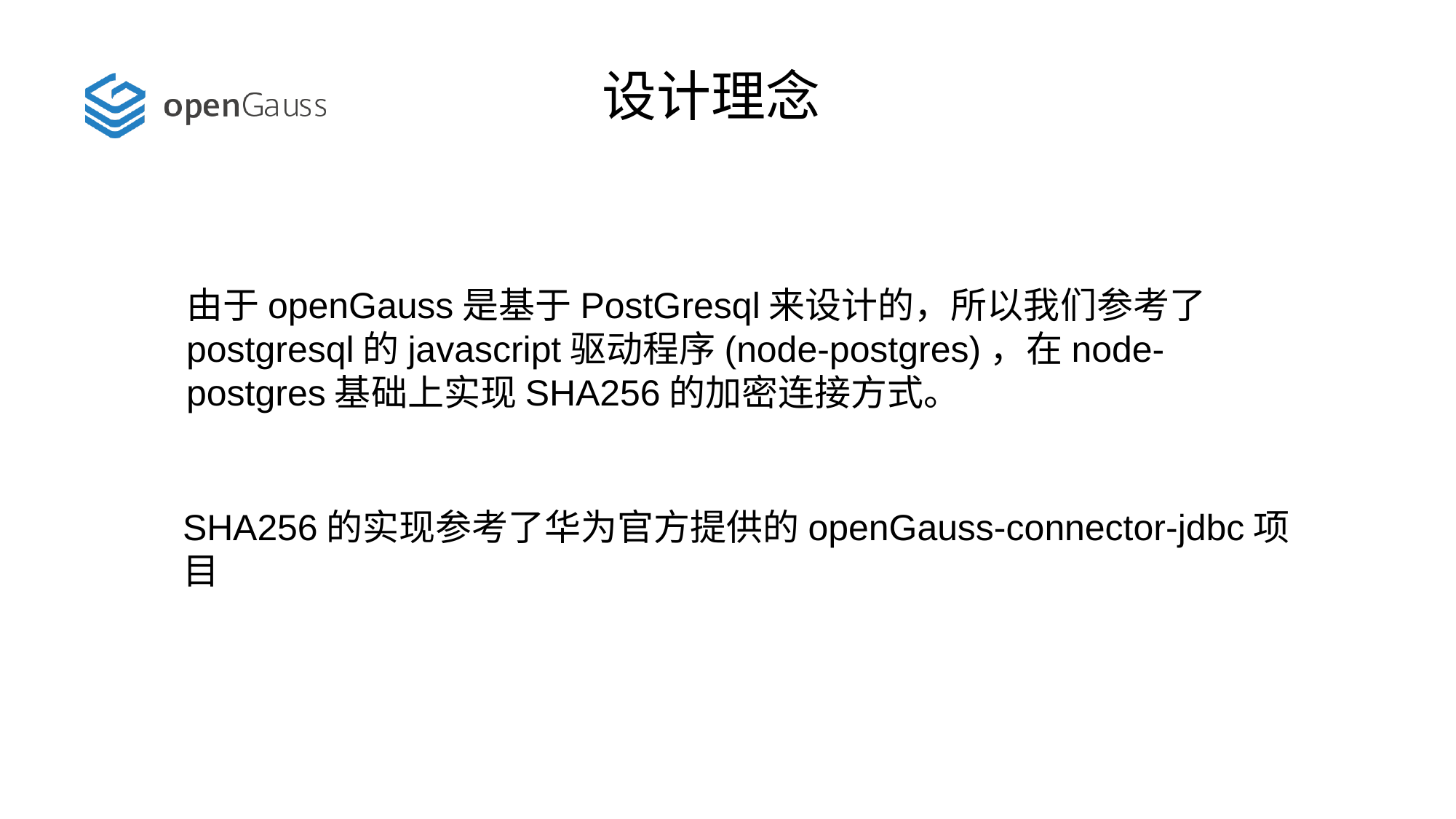

设计理念
由于openGauss是基于PostGresql来设计的，所以我们参考了postgresql的javascript驱动程序(node-postgres)，在node-postgres基础上实现SHA256的加密连接方式。
SHA256的实现参考了华为官方提供的openGauss-connector-jdbc项目